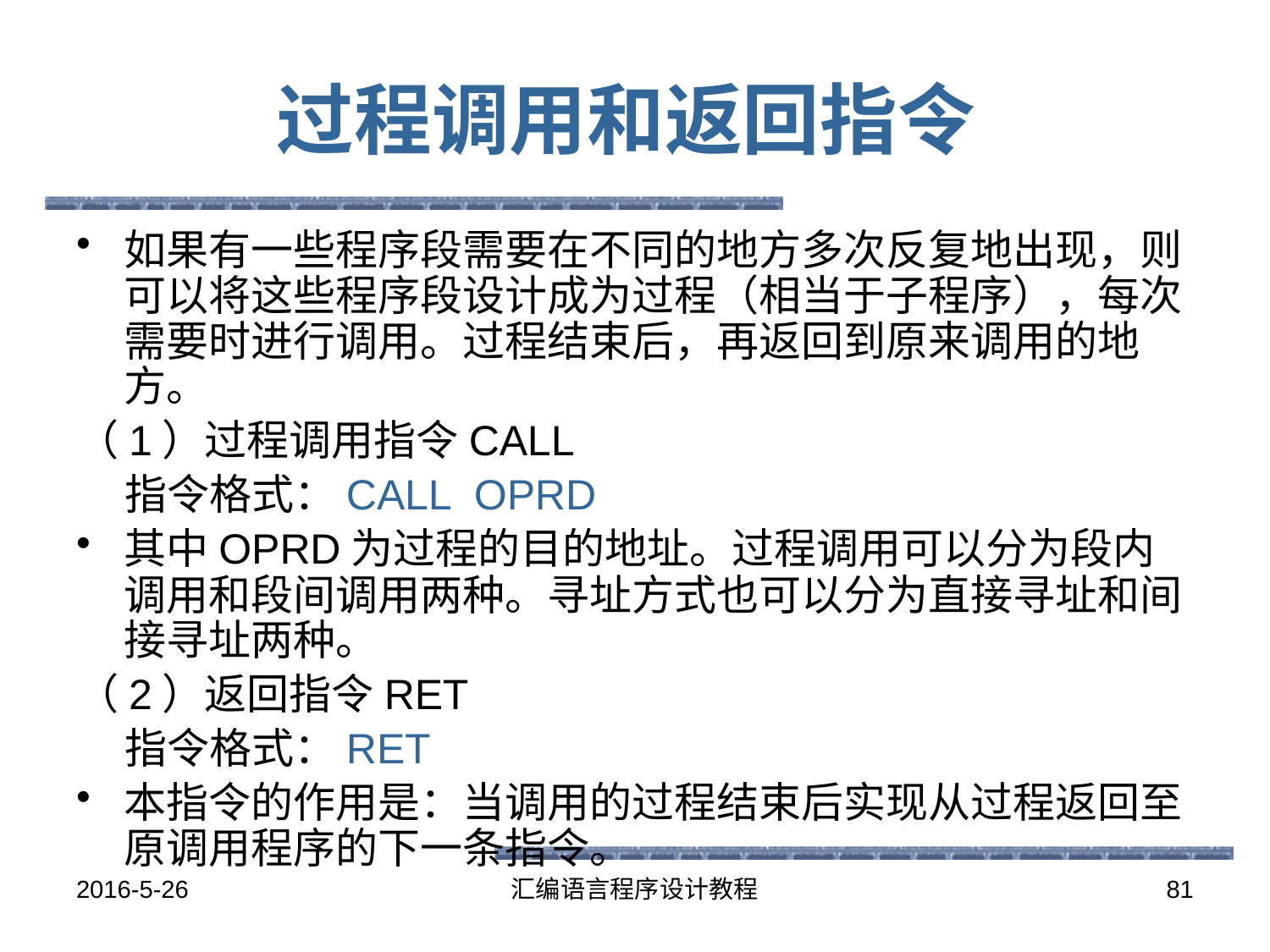

# 过程调用和返回指令
如果有一些程序段需要在不同的地方多次反复地出现，则可以将这些程序段设计成为过程（相当于子程序），每次需要时进行调用。过程结束后，再返回到原来调用的地方。
（1）过程调用指令CALL
    指令格式：CALL  OPRD
其中OPRD为过程的目的地址。过程调用可以分为段内调用和段间调用两种。寻址方式也可以分为直接寻址和间接寻址两种。
（2）返回指令RET
    指令格式：RET
本指令的作用是：当调用的过程结束后实现从过程返回至原调用程序的下一条指令。
2016-5-26
汇编语言程序设计教程
81